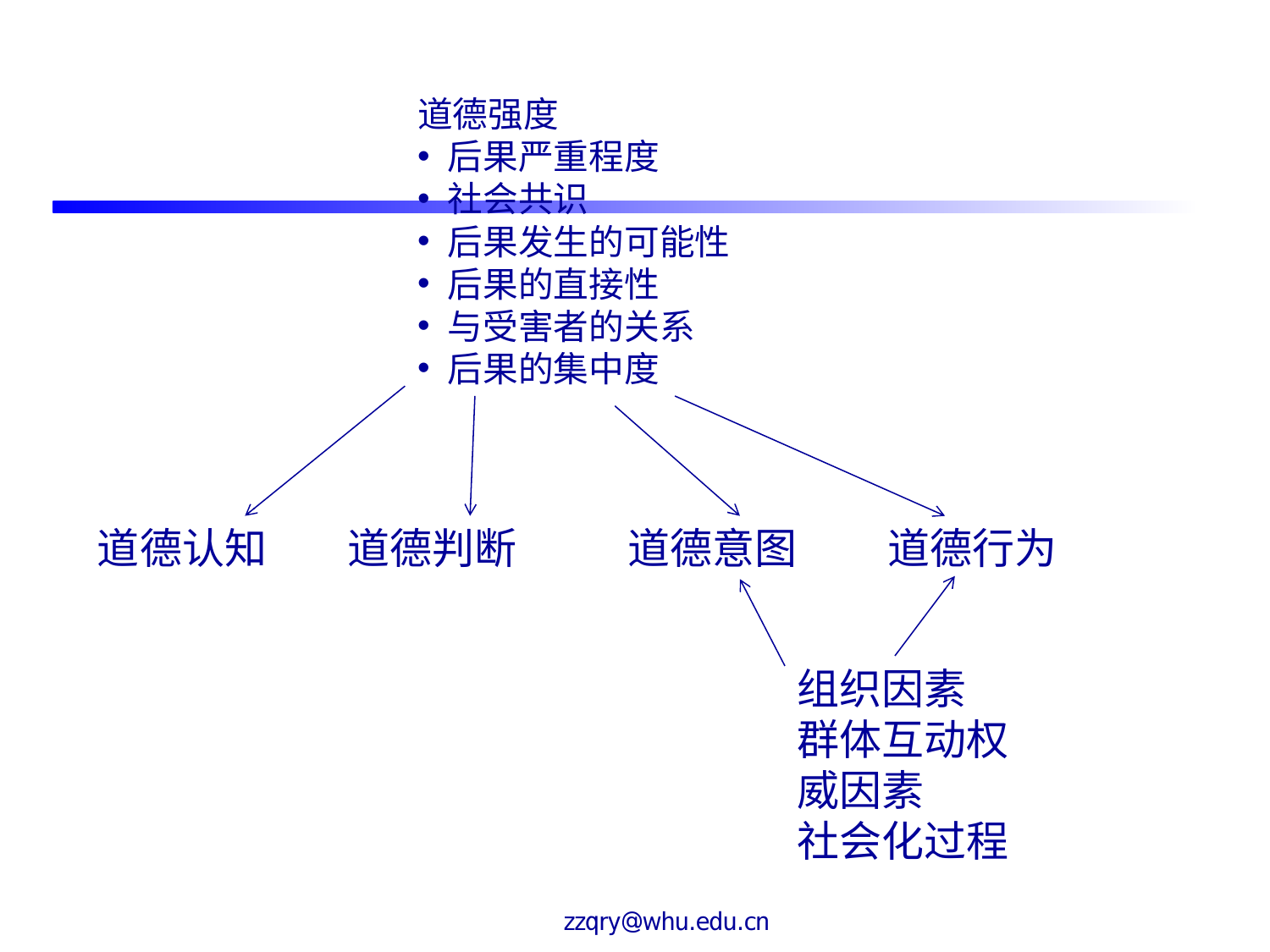

道德强度
后果严重程度
社会共识
后果发生的可能性
后果的直接性
与受害者的关系
后果的集中度
道德认知
道德判断
道德意图
道德行为
组织因素
群体互动权威因素
社会化过程

zzqry@whu.edu.cn
4